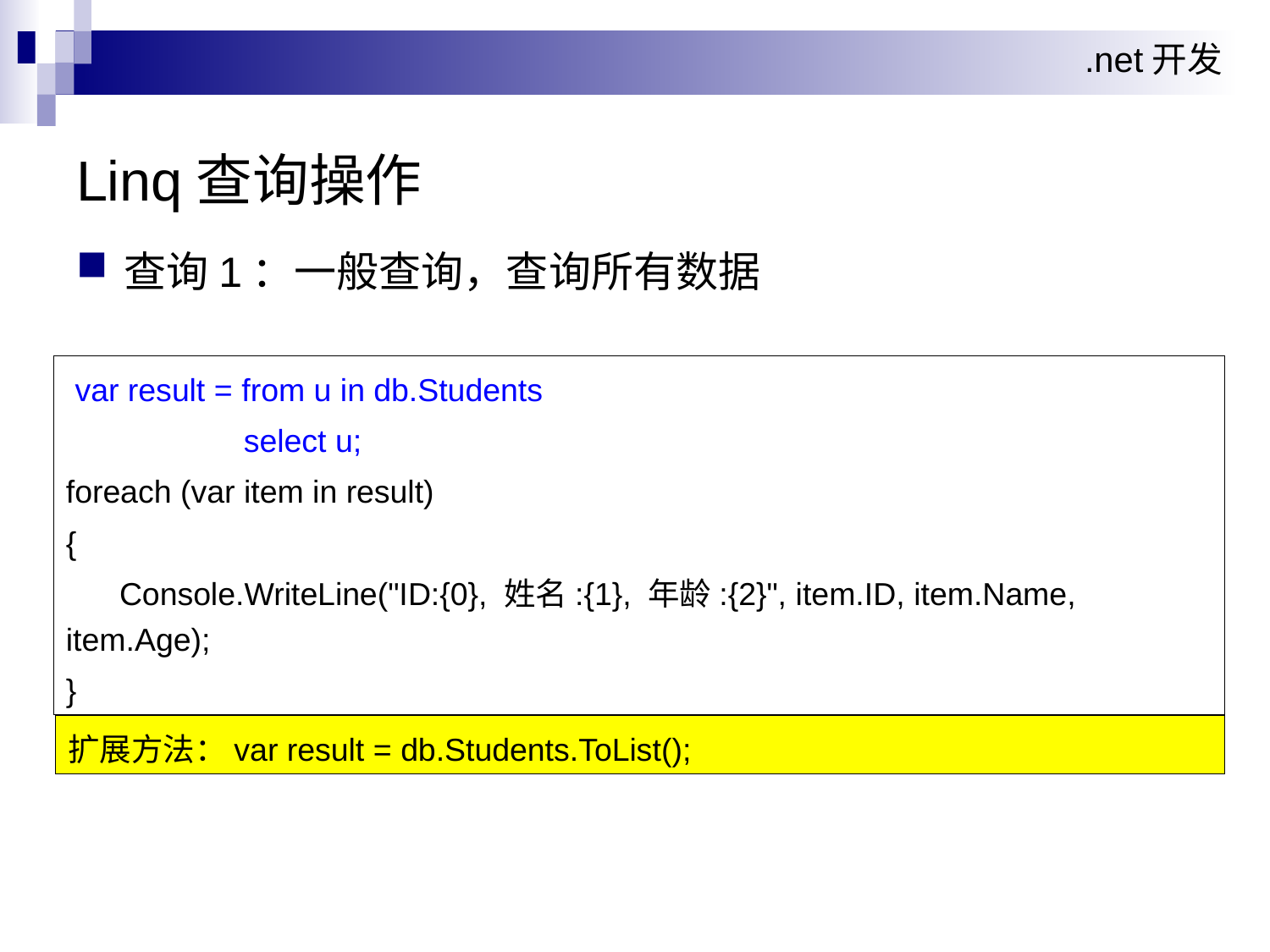

Linq查询操作
查询1：一般查询，查询所有数据
 var result = from u in db.Students
                    select u;
foreach (var item in result)
{
      Console.WriteLine("ID:{0}, 姓名:{1}, 年龄:{2}", item.ID, item.Name, item.Age);
}
扩展方法：var result = db.Students.ToList();